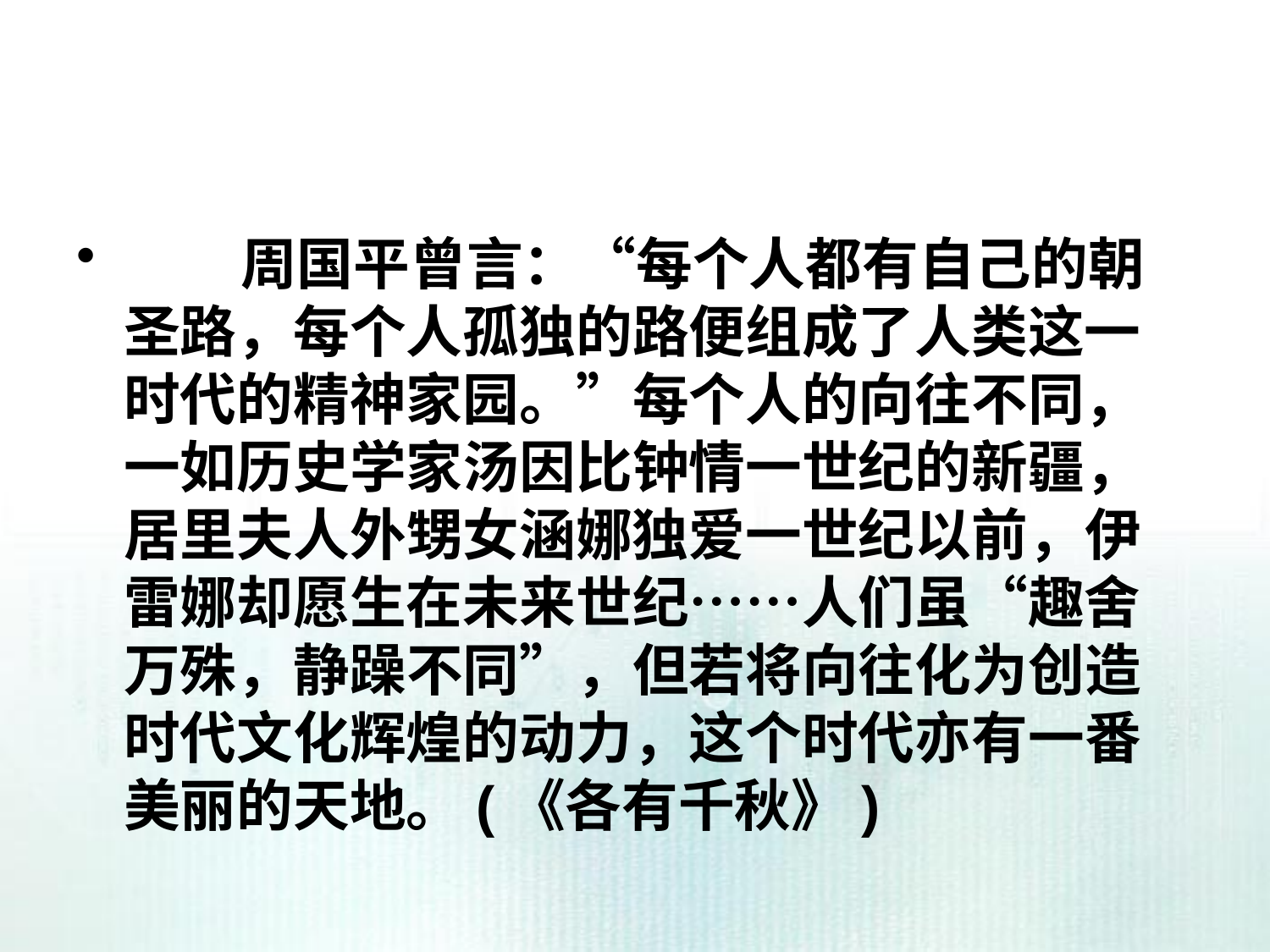

#
        周国平曾言：“每个人都有自己的朝圣路，每个人孤独的路便组成了人类这一时代的精神家园。”每个人的向往不同，一如历史学家汤因比钟情一世纪的新疆，居里夫人外甥女涵娜独爱一世纪以前，伊雷娜却愿生在未来世纪……人们虽“趣舍万殊，静躁不同”，但若将向往化为创造时代文化辉煌的动力，这个时代亦有一番美丽的天地。(《各有千秋》)